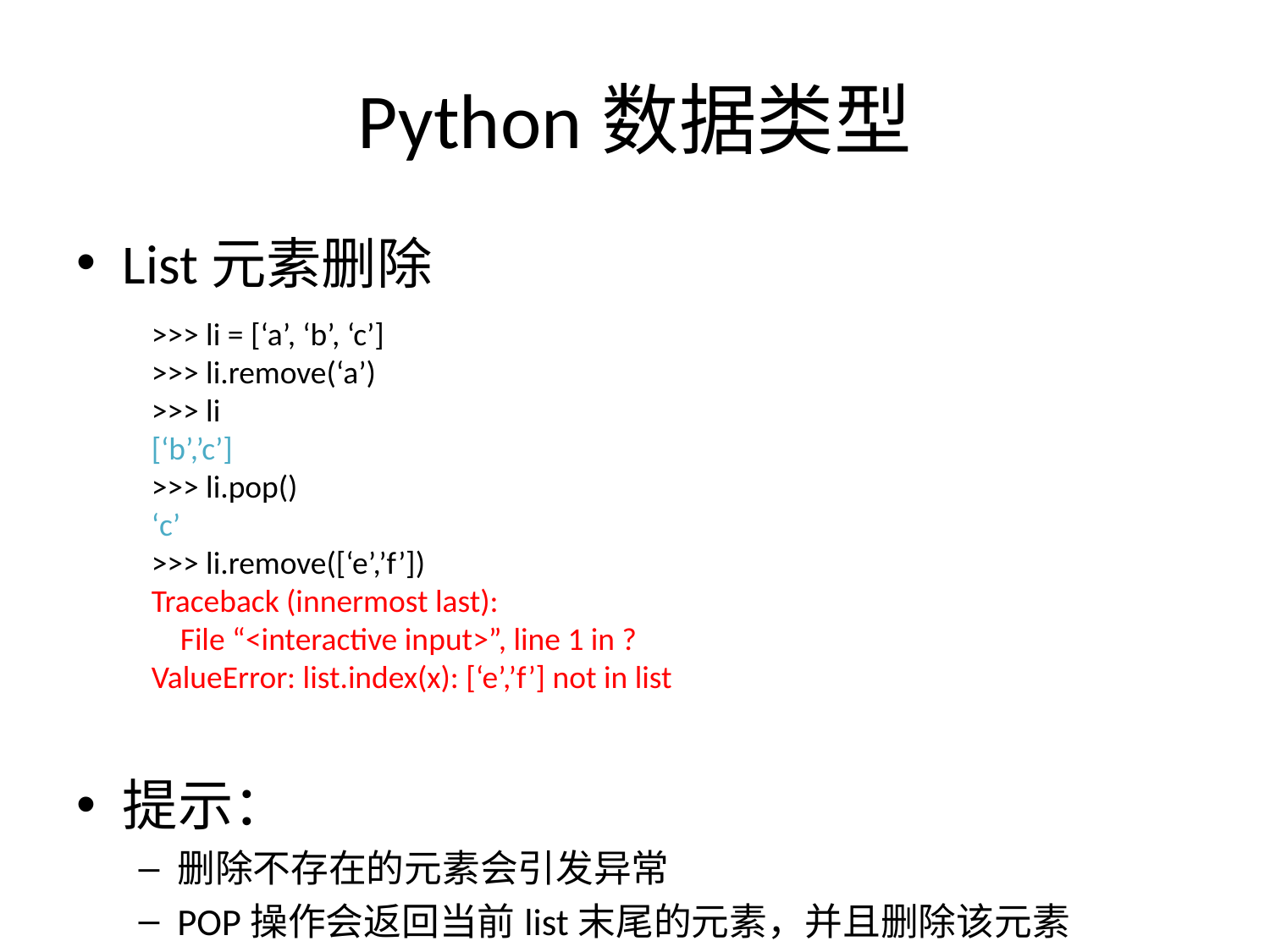

# Python数据类型
List元素删除

提示：
删除不存在的元素会引发异常
POP操作会返回当前list末尾的元素，并且删除该元素
>>> li = [‘a’, ‘b’, ‘c’]
>>> li.remove(‘a’)
>>> li
[‘b’,’c’]
>>> li.pop()
‘c’
>>> li.remove([‘e’,’f’])
Traceback (innermost last):
    File “<interactive input>”, line 1 in ?
ValueError: list.index(x): [‘e’,’f’] not in list